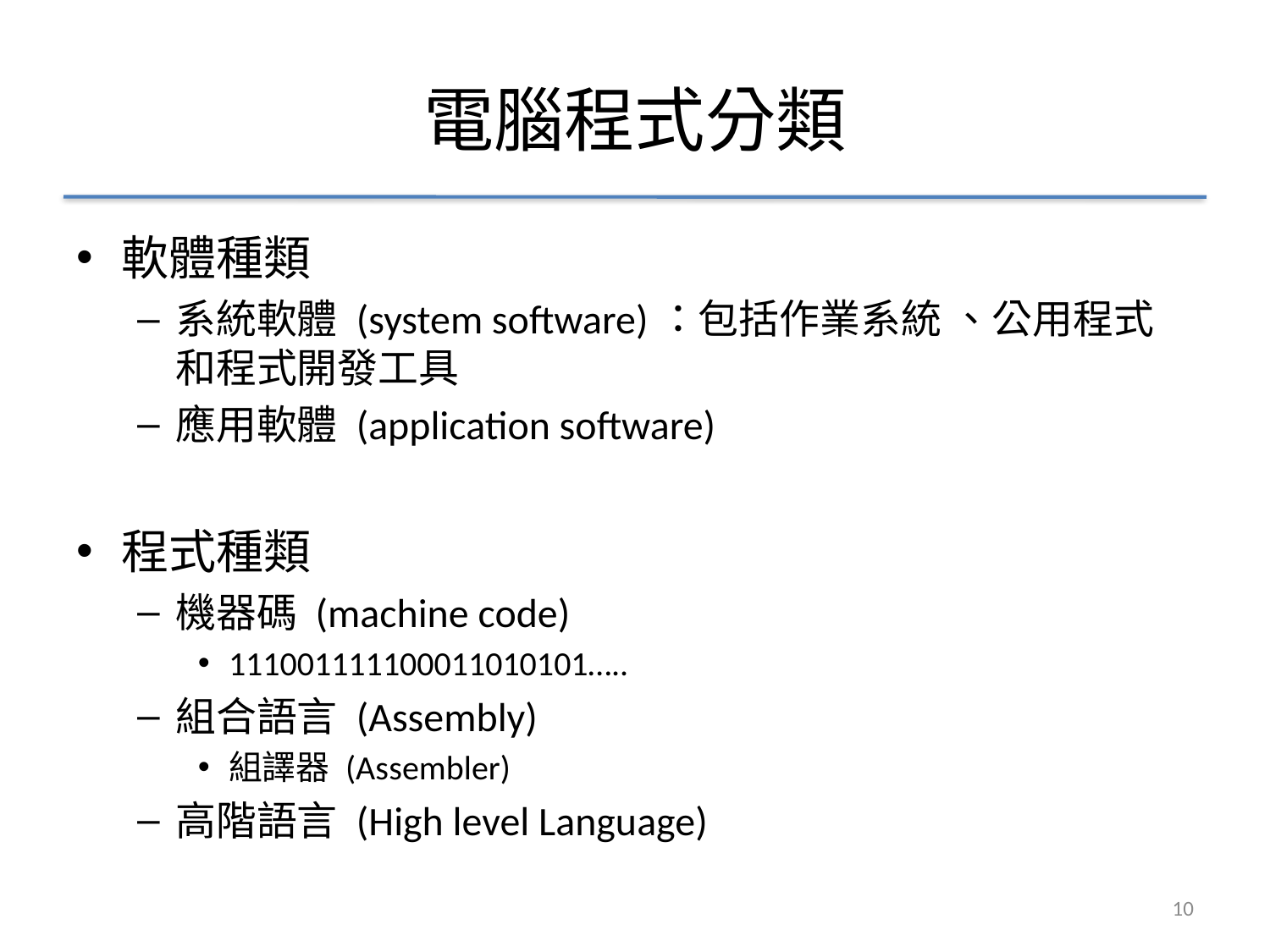

# 電腦程式分類
軟體種類
系統軟體 (system software)：包括作業系統 、公用程式和程式開發工具
應用軟體 (application software)

程式種類
機器碼 (machine code)
111001111100011010101…..
組合語言 (Assembly)
組譯器 (Assembler)
高階語言 (High level Language)

10